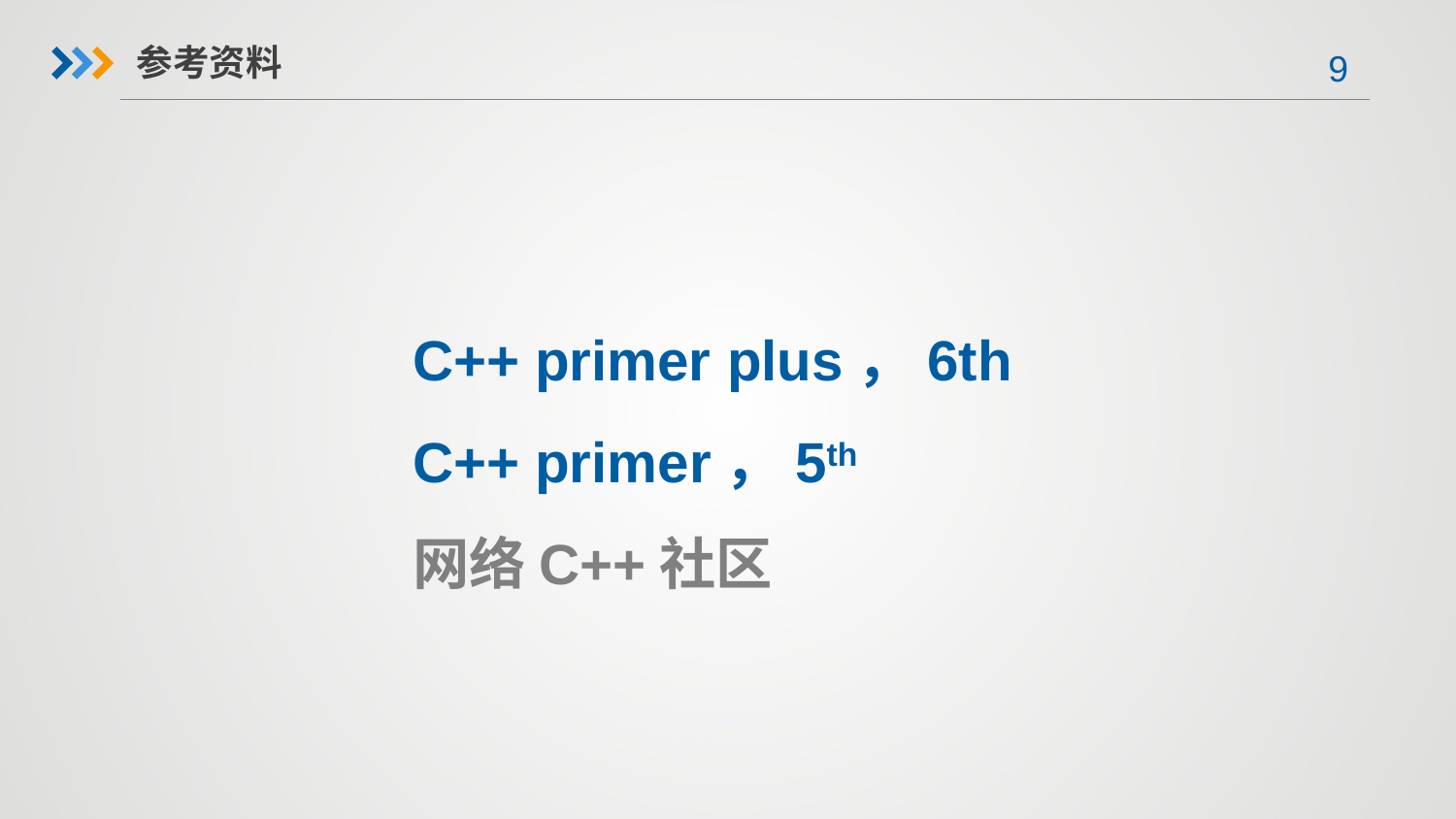

参考资料
C++ primer plus，6th
C++ primer，5th
网络C++社区